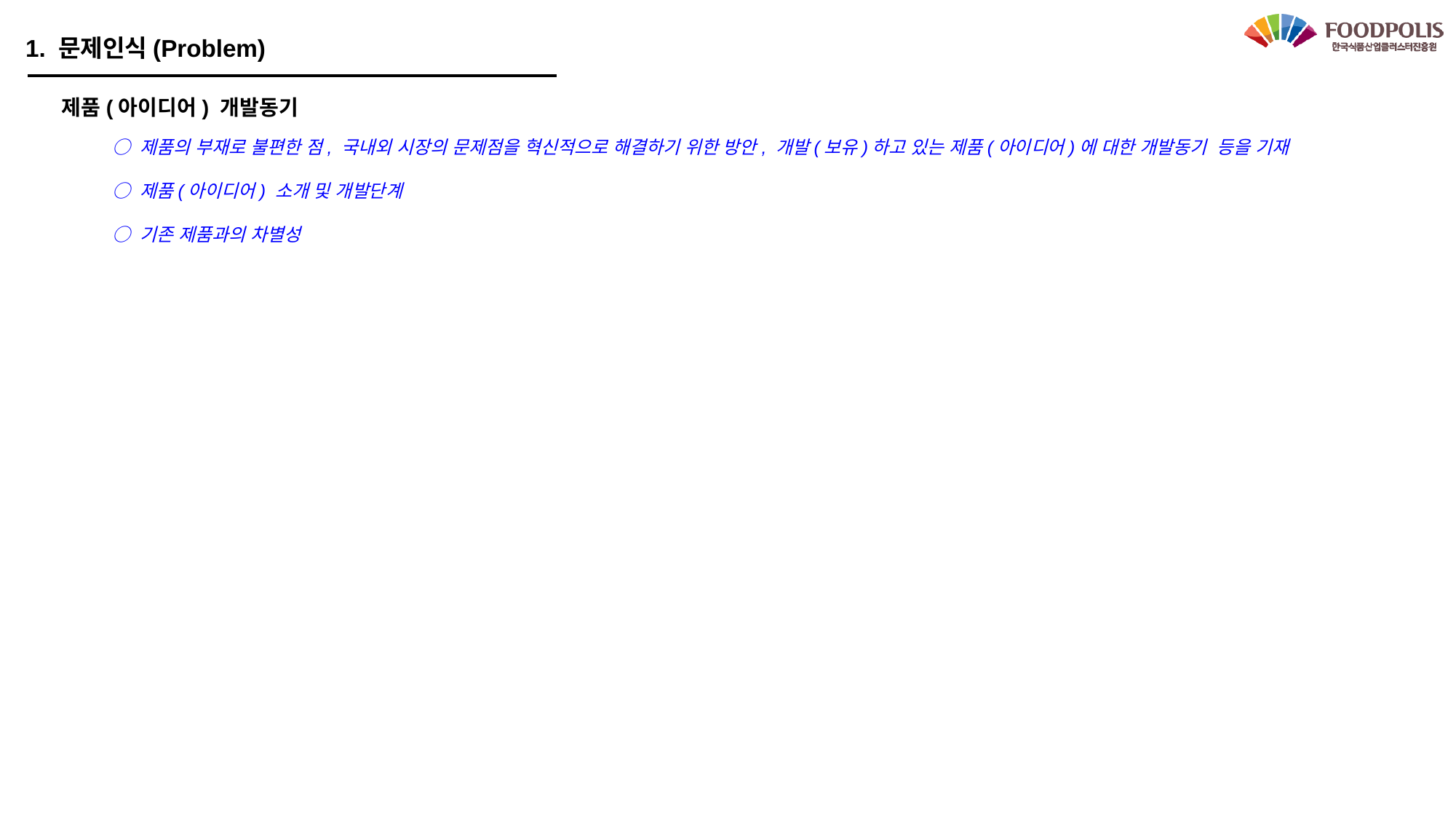

1. 문제인식(Problem)
제품(아이디어) 개발동기
○ 제품의 부재로 불편한 점, 국내외 시장의 문제점을 혁신적으로 해결하기 위한 방안, 개발(보유)하고 있는 제품(아이디어)에 대한 개발동기  등을 기재

○ 제품(아이디어) 소개 및 개발단계

○ 기존 제품과의 차별성